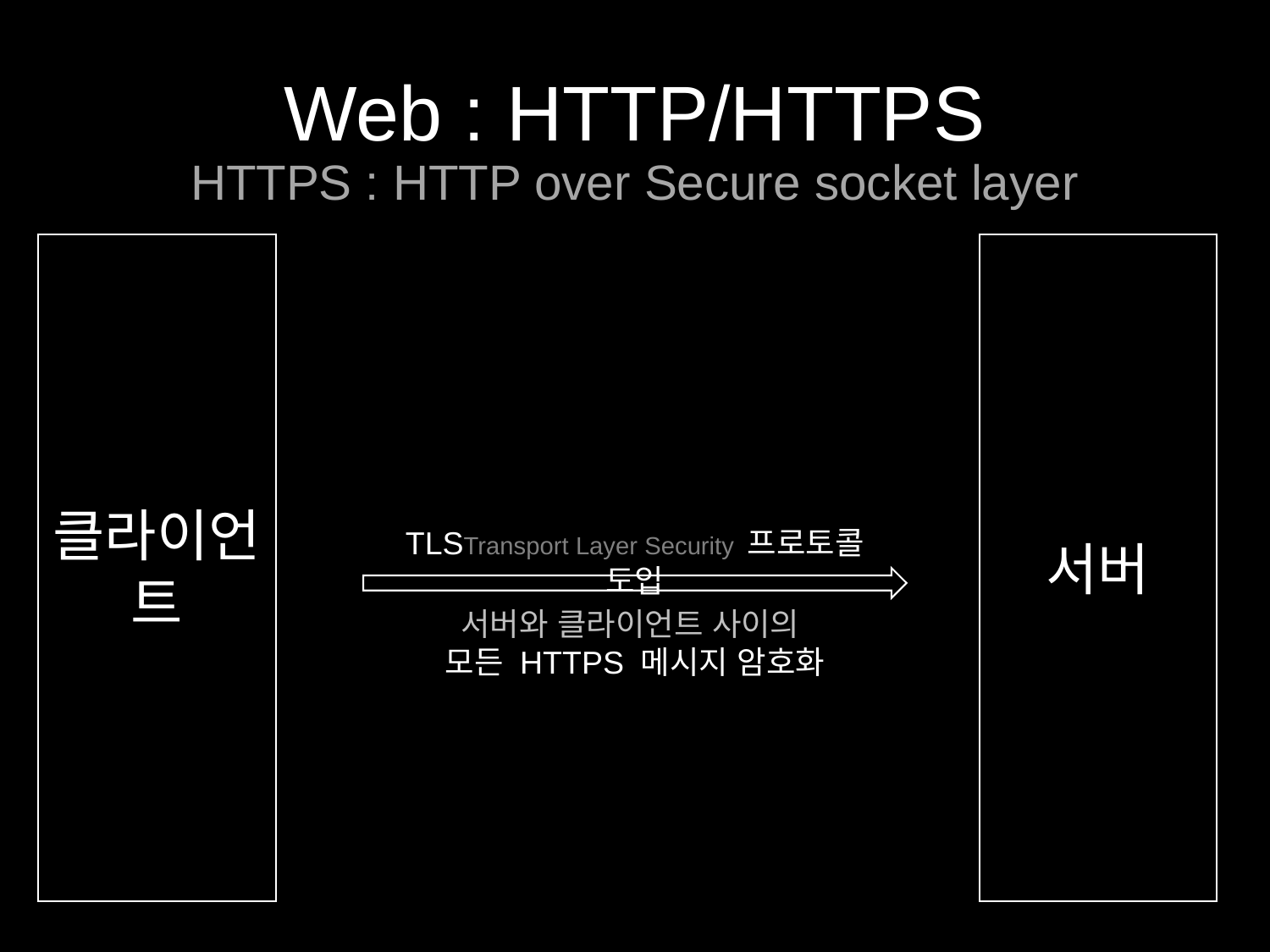

# Web : HTTP/HTTPS HTTPS : HTTP over Secure socket layer
클라이언트
서버
TLSTransport Layer Security 프로토콜 도입

서버와 클라이언트 사이의
모든 HTTPS 메시지 암호화